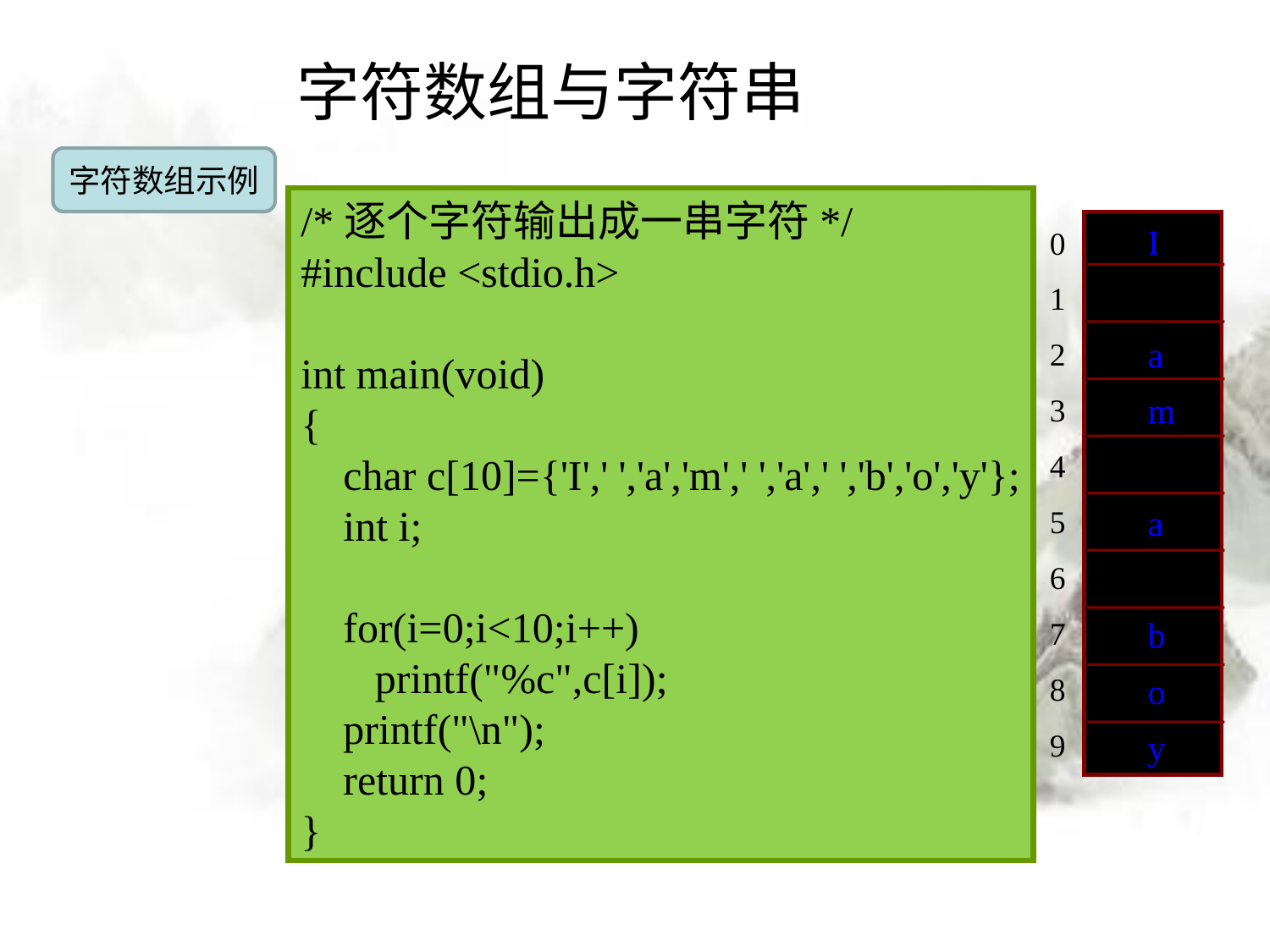

# 字符数组与字符串
字符数组示例
/*逐个字符输出成一串字符*/
#include <stdio.h>

int main(void)
{
    char c[10]={'I',' ','a','m',' ','a',' ','b','o','y'};
    int i;

    for(i=0;i<10;i++)
       printf("%c",c[i]);
    printf("\n");
    return 0;
}

I
a
m
a
b
o
y
0
1
2
3
4
5
6
7
8
9